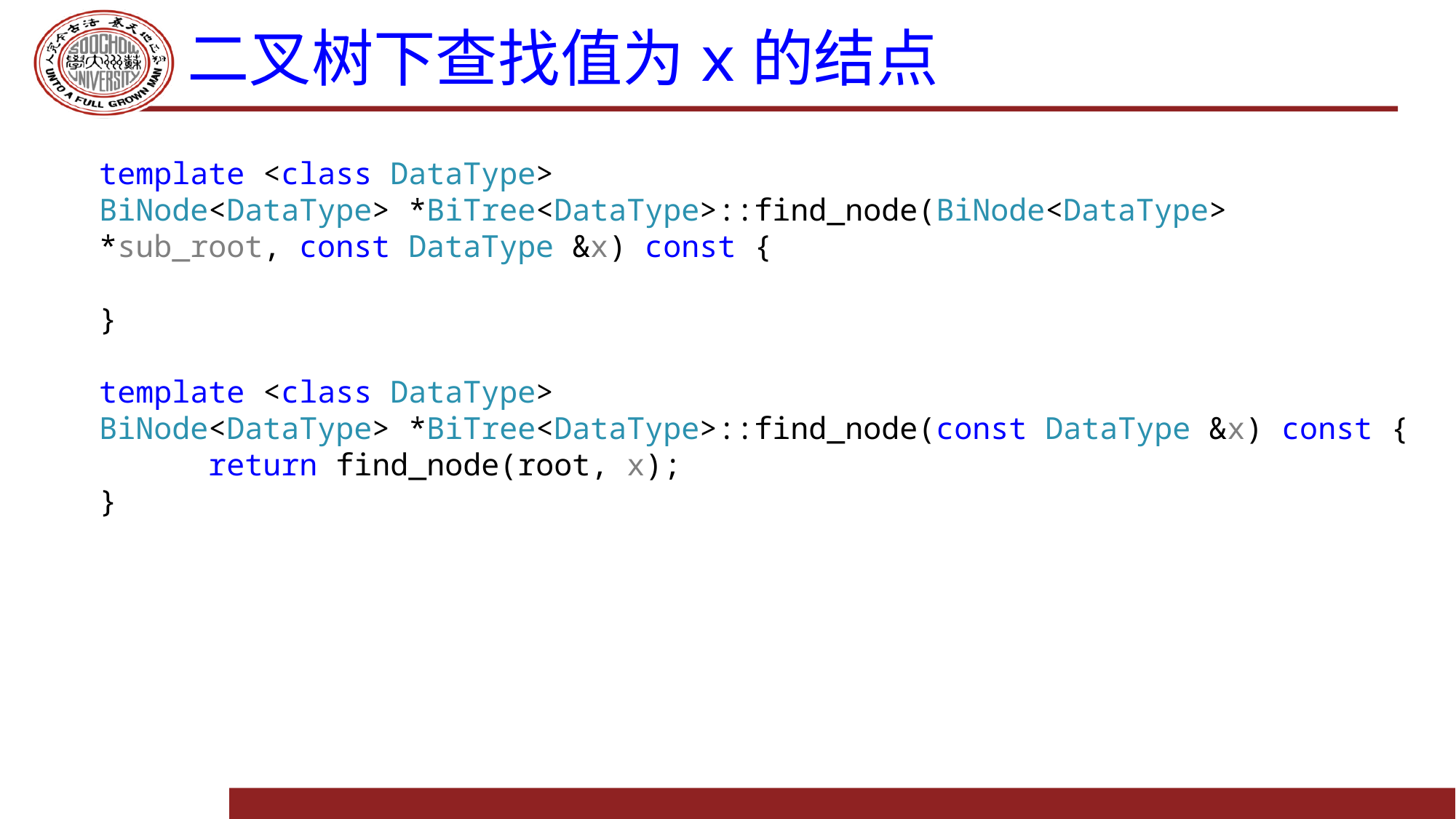

# 二叉树下查找值为x的结点
template <class DataType>
BiNode<DataType> *BiTree<DataType>::find_node(BiNode<DataType> *sub_root, const DataType &x) const {

}

template <class DataType>
BiNode<DataType> *BiTree<DataType>::find_node(const DataType &x) const {
	return find_node(root, x);
}